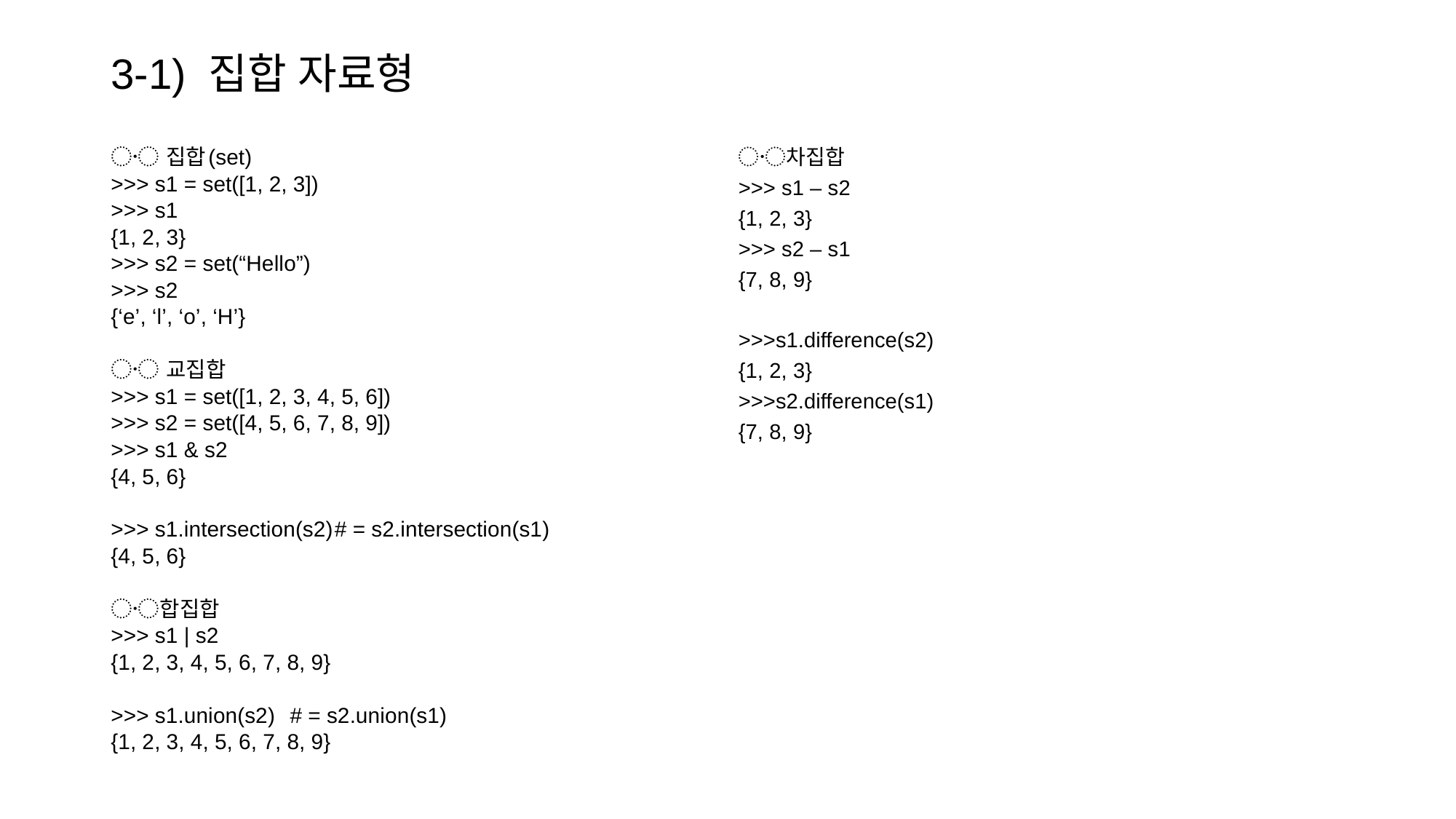

# 3-1) 집합 자료형
〮 집합(set)
>>> s1 = set([1, 2, 3])
>>> s1
{1, 2, 3}
>>> s2 = set(“Hello”)
>>> s2
{‘e’, ‘l’, ‘o’, ‘H’}

〮 교집합
>>> s1 = set([1, 2, 3, 4, 5, 6])
>>> s2 = set([4, 5, 6, 7, 8, 9])
>>> s1 & s2
{4, 5, 6}

>>> s1.intersection(s2)	# = s2.intersection(s1)
{4, 5, 6}

〮합집합
>>> s1 | s2
{1, 2, 3, 4, 5, 6, 7, 8, 9}

>>> s1.union(s2)		# = s2.union(s1)
{1, 2, 3, 4, 5, 6, 7, 8, 9}

〮차집합
>>> s1 – s2
{1, 2, 3}
>>> s2 – s1
{7, 8, 9}

>>>s1.difference(s2)
{1, 2, 3}
>>>s2.difference(s1)
{7, 8, 9}